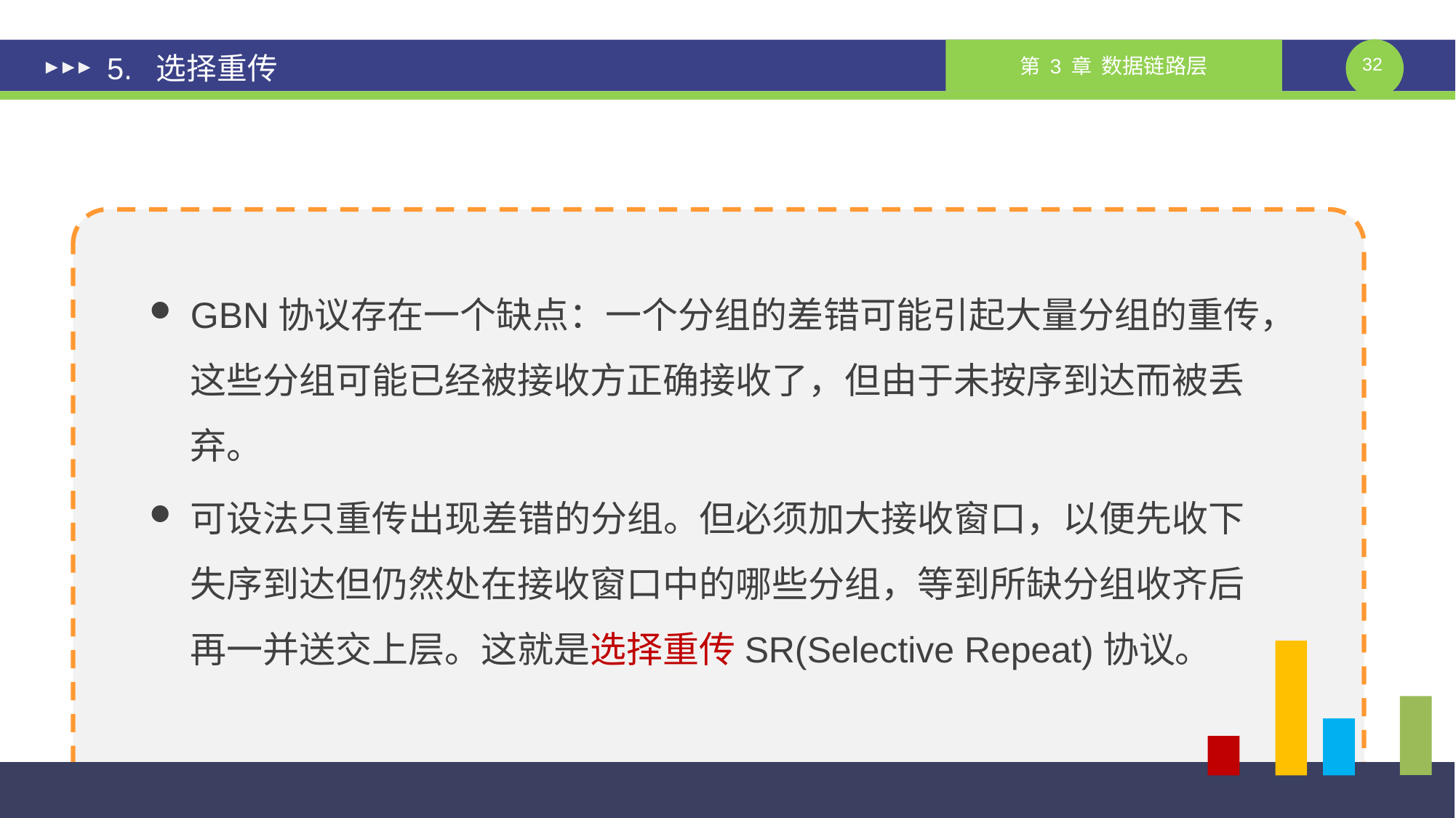

# 5.  选择重传

GBN协议存在一个缺点：一个分组的差错可能引起大量分组的重传，这些分组可能已经被接收方正确接收了，但由于未按序到达而被丢弃。
可设法只重传出现差错的分组。但必须加大接收窗口，以便先收下失序到达但仍然处在接收窗口中的哪些分组，等到所缺分组收齐后再一并送交上层。这就是选择重传SR(Selective Repeat)协议。

课件制作人：谢钧 谢希仁